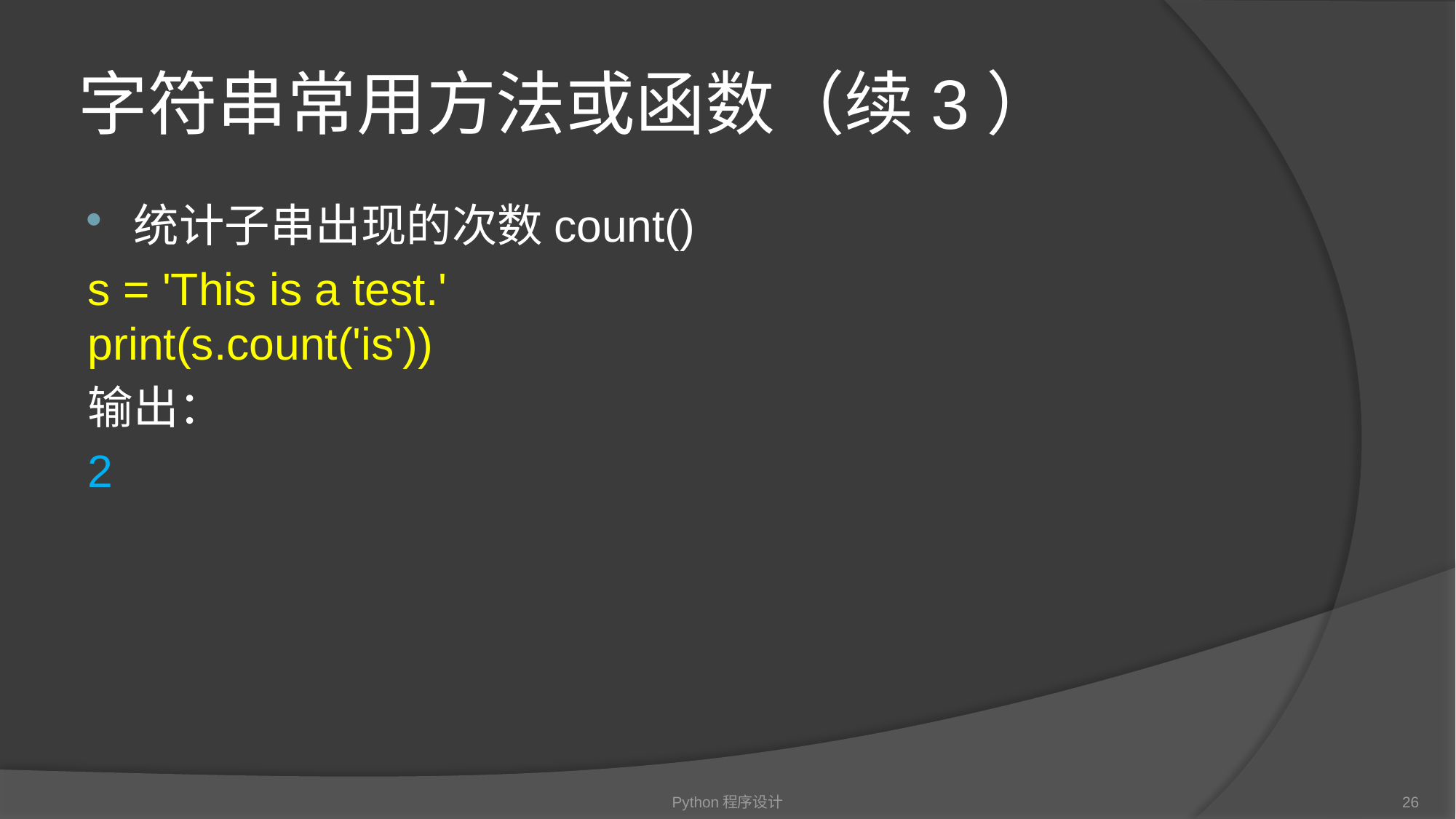

# 字符串常用方法或函数（续3）
统计子串出现的次数count()
s = 'This is a test.'
print(s.count('is'))
输出：
2

Python程序设计
26